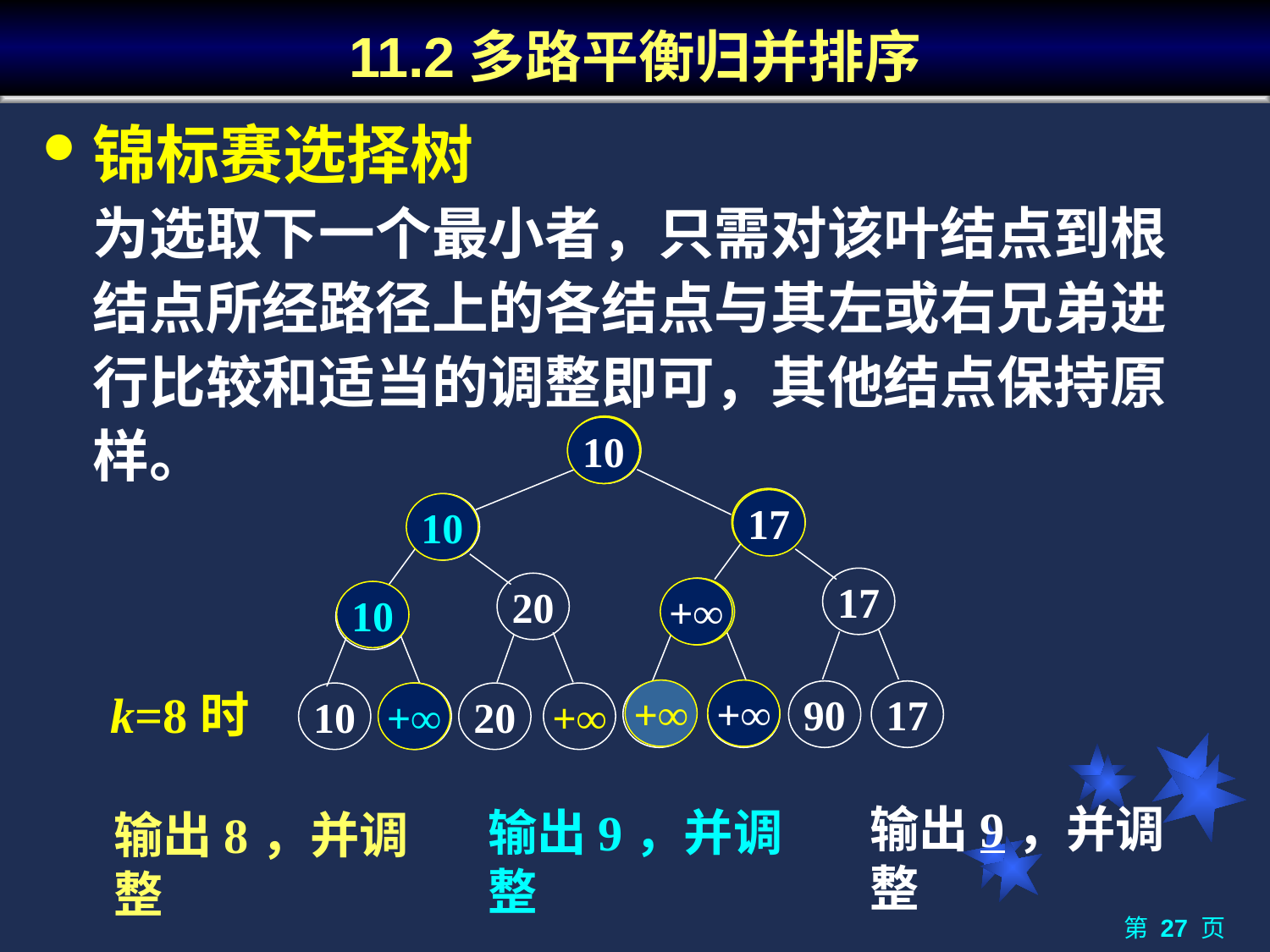

# 11.2多路平衡归并排序
锦标赛选择树
	为选取下一个最小者，只需对该叶结点到根结点所经路径上的各结点与其左或右兄弟进行比较和适当的调整即可，其他结点保持原样。
9
8

9
10
8
9

9
17
10
17
20
8
9

+∞
9
10
k=8时
+∞
+∞
8
9
90
17
10
9
20
+∞
+∞
输出9，并调整
输出9，并调整
输出8，并调整
第 27 页